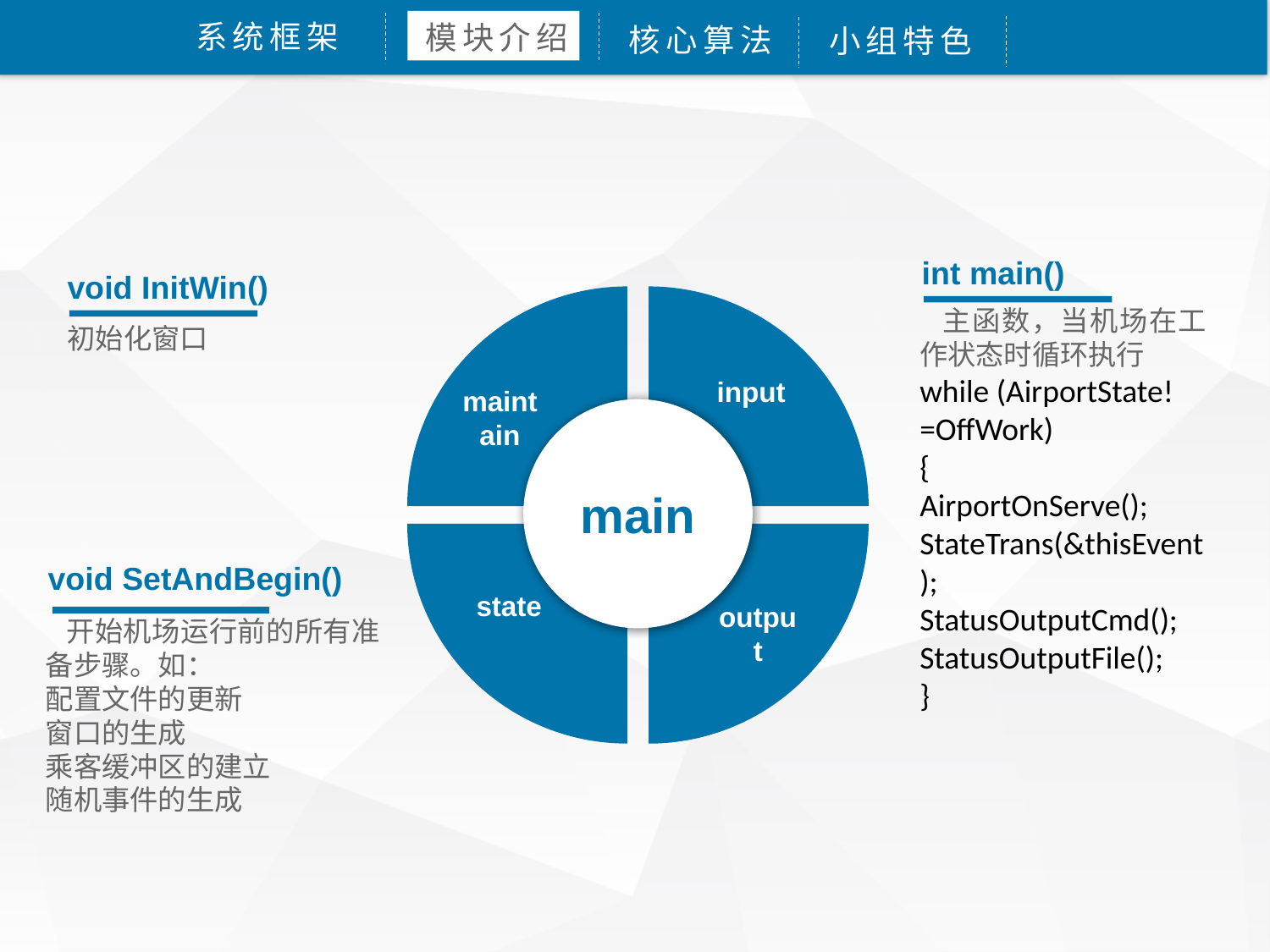

系统框架

模块介绍
核心算法
小组特色
int main()

  主函数，当机场在工作状态时循环执行
while (AirportState!=OffWork)
{
AirportOnServe();
StateTrans(&thisEvent);
StatusOutputCmd();
StatusOutputFile();
}
void InitWin()

初始化窗口

maintain
main
input
void SetAndBegin()

  开始机场运行前的所有准备步骤。如：
配置文件的更新
窗口的生成
乘客缓冲区的建立
随机事件的生成
state
output